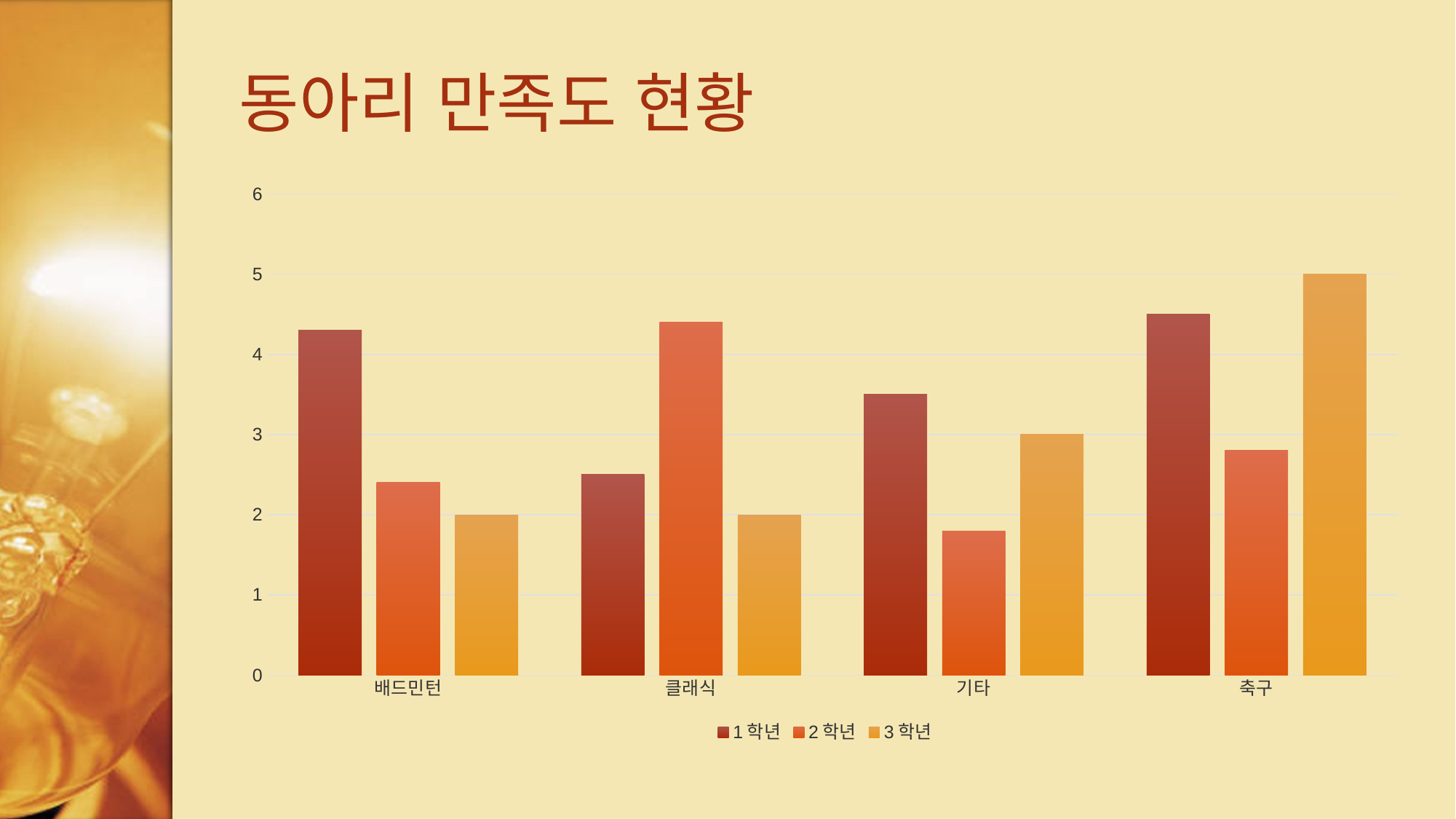

# 동아리 만족도 현황

### Chart

| Category | 1학년 | 2학년 | 3학년 |
|---|---|---|---|
| 배드민턴 | 4.3 | 2.4 | 2.0 |
| 클래식 | 2.5 | 4.4 | 2.0 |
| 기타 | 3.5 | 1.8 | 3.0 |
| 축구 | 4.5 | 2.8 | 5.0 |